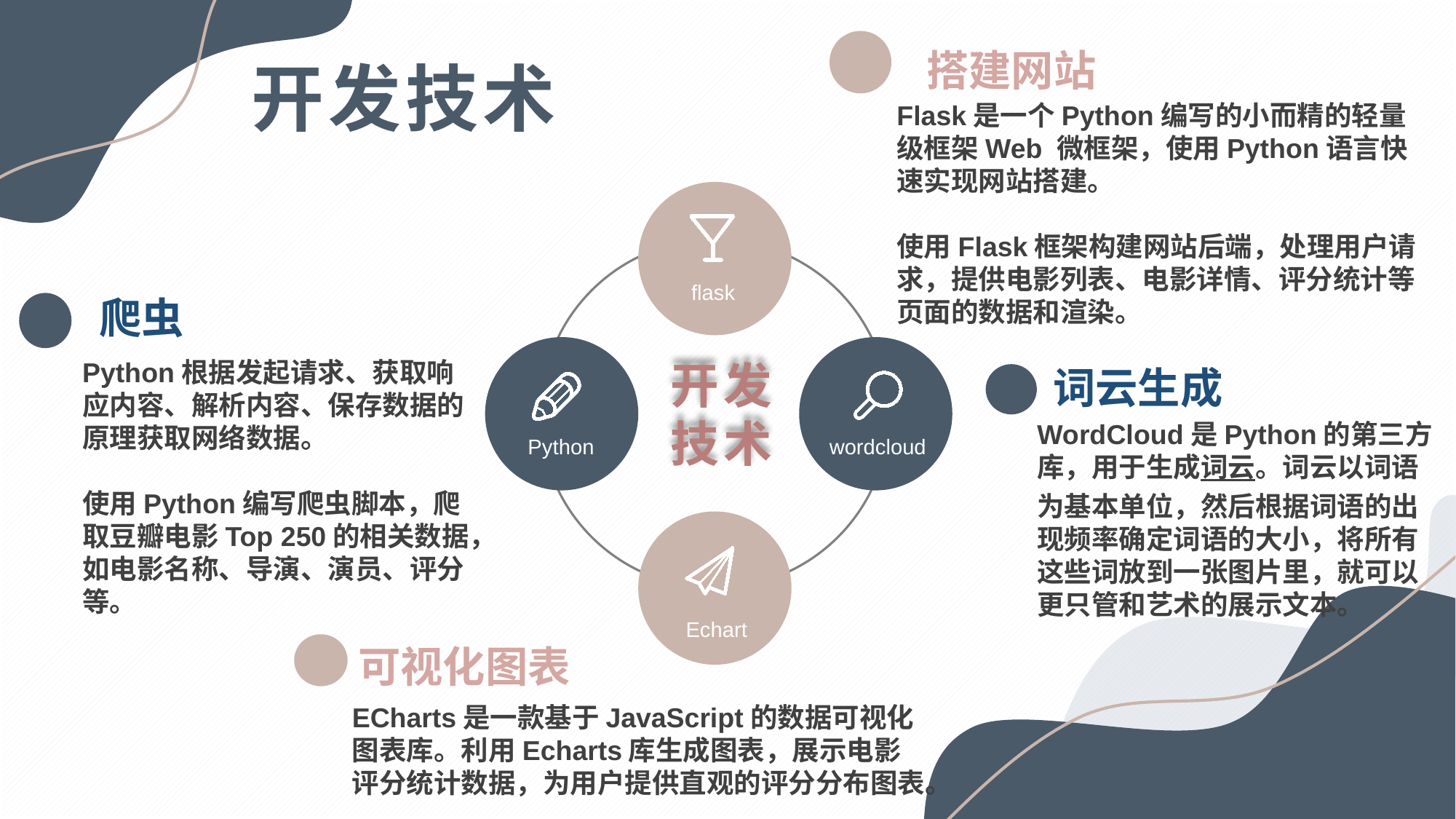

搭建网站
Flask是一个Python编写的小而精的轻量级框架Web 微框架，使用Python语言快速实现网站搭建。

使用Flask框架构建网站后端，处理用户请求，提供电影列表、电影详情、评分统计等页面的数据和渲染。
开发技术

flask

爬虫

Python根据发起请求、获取响应内容、解析内容、保存数据的原理获取网络数据。

使用Python编写爬虫脚本，爬取豆瓣电影Top 250的相关数据，如电影名称、导演、演员、评分等。

wordcloud
开发
技术
词云生成

WordCloud是Python的第三方库，用于生成词云。词云以词语为基本单位，然后根据词语的出现频率确定词语的大小，将所有这些词放到一张图片里，就可以更只管和艺术的展示文本。

Python

Echart

可视化图表
ECharts是一款基于JavaScript的数据可视化图表库。利用Echarts库生成图表，展示电影评分统计数据，为用户提供直观的评分分布图表。